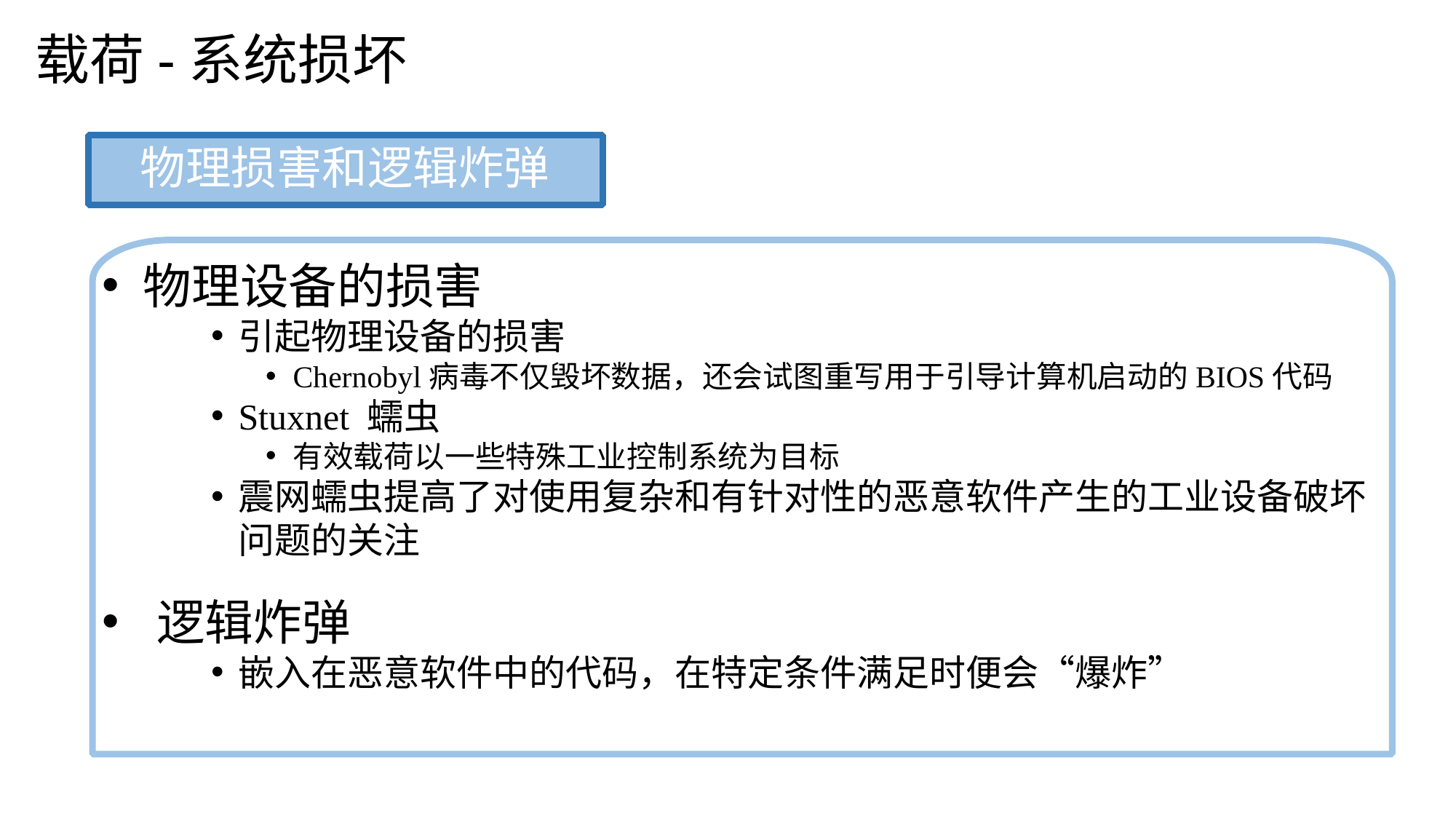

载荷-系统损坏

物理损害和逻辑炸弹
物理设备的损害
引起物理设备的损害
Chernobyl病毒不仅毁坏数据，还会试图重写用于引导计算机启动的BIOS代码
Stuxnet 蠕虫
有效载荷以一些特殊工业控制系统为目标
震网蠕虫提高了对使用复杂和有针对性的恶意软件产生的工业设备破坏问题的关注
逻辑炸弹
嵌入在恶意软件中的代码，在特定条件满足时便会“爆炸”